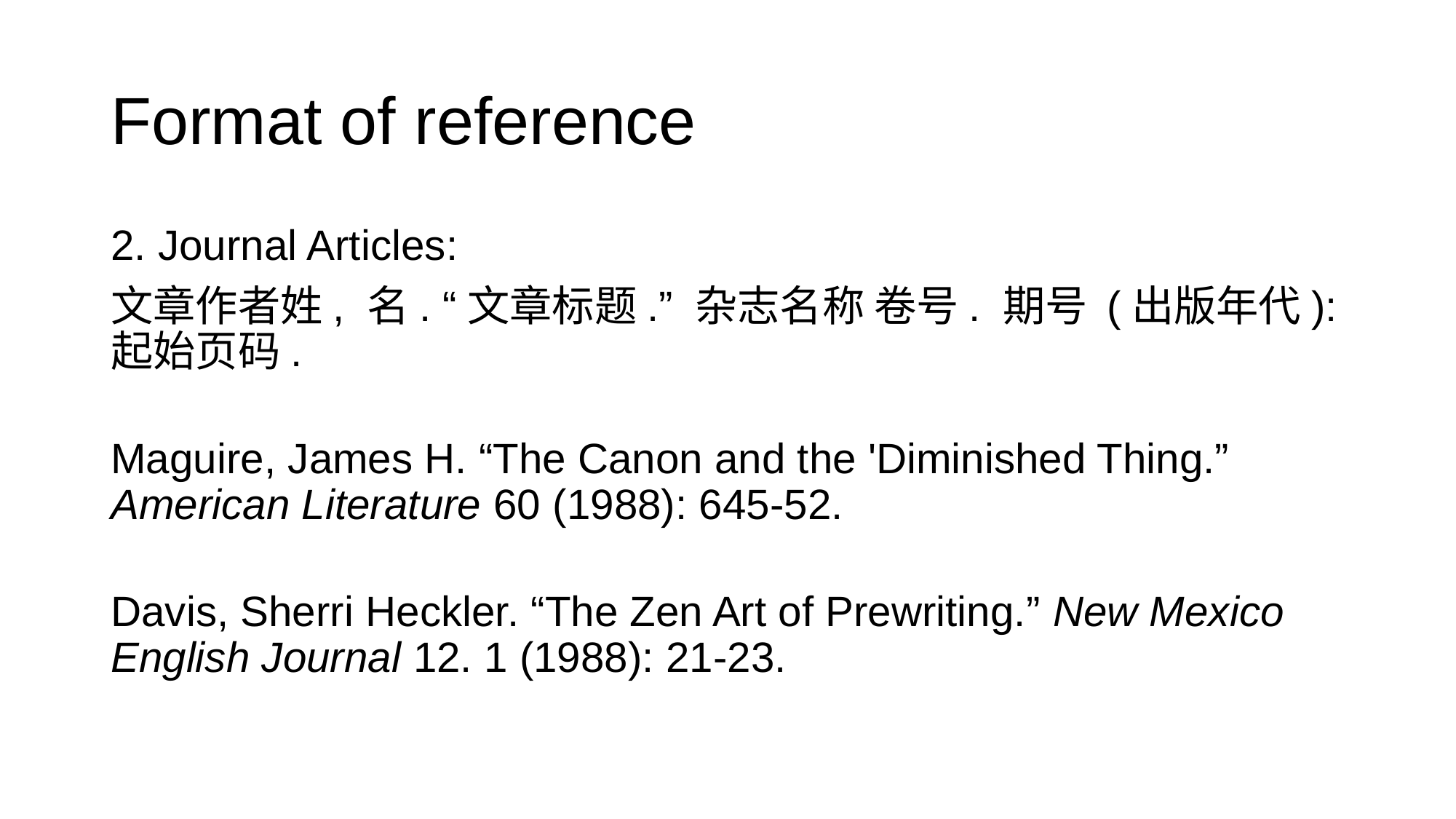

# Format of reference
2. Journal Articles:
文章作者姓, 名. “文章标题.” 杂志名称 卷号. 期号 (出版年代): 起始页码.
Maguire, James H. “The Canon and the 'Diminished Thing.” American Literature 60 (1988): 645-52.
Davis, Sherri Heckler. “The Zen Art of Prewriting.” New Mexico English Journal 12. 1 (1988): 21-23.